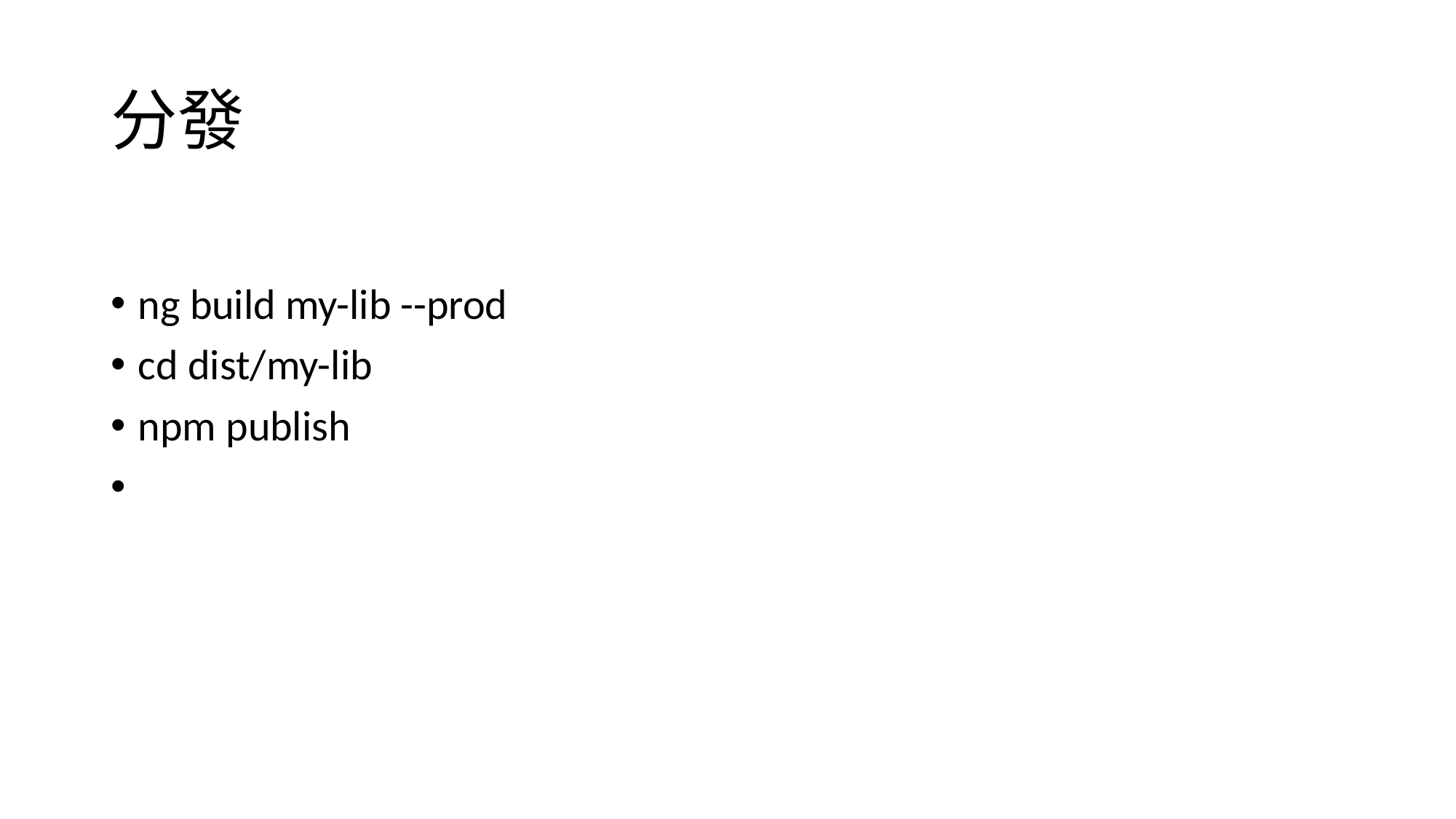

# 分發

ng build my-lib --prod
cd dist/my-lib
npm publish